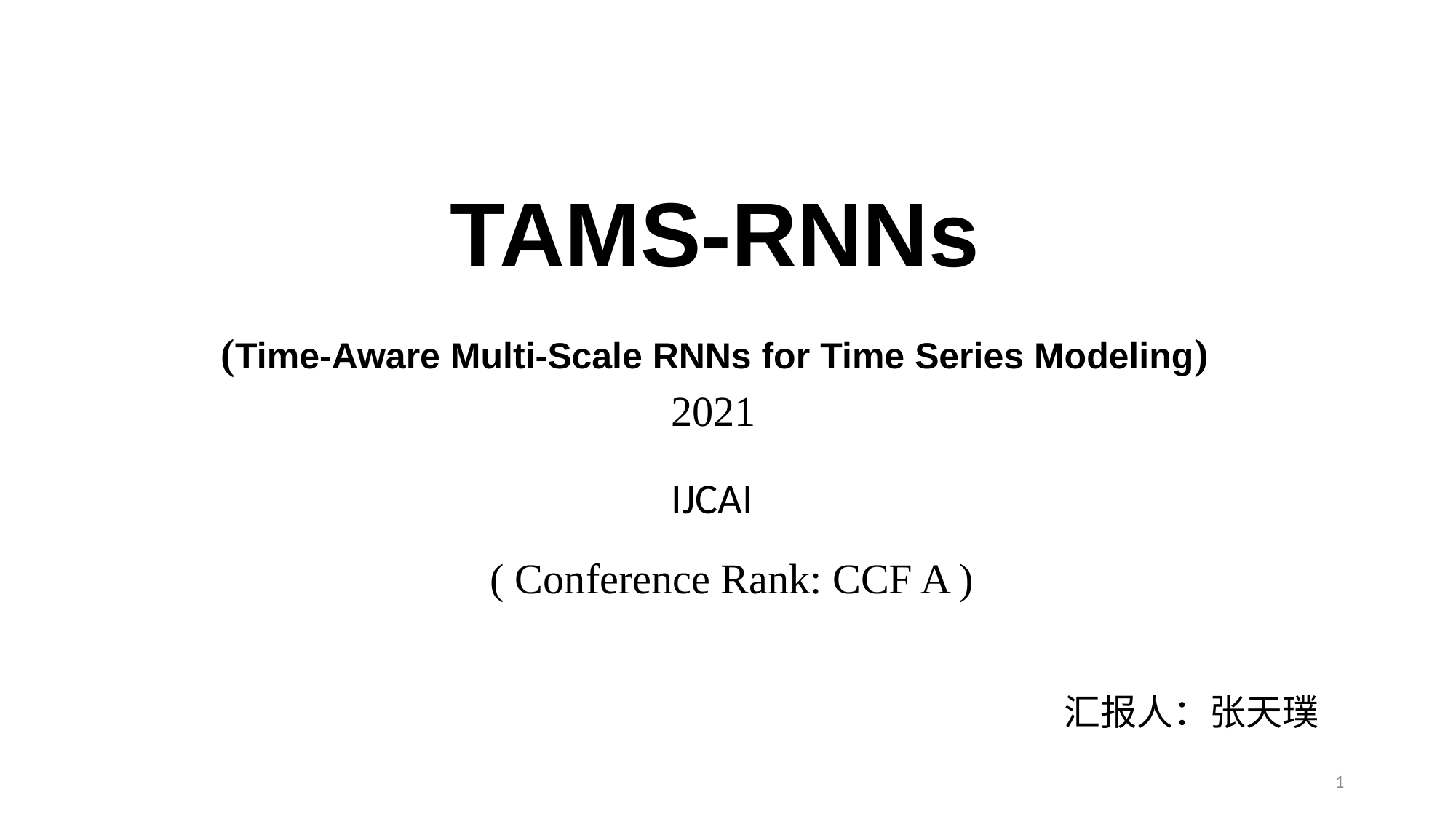

# TAMS-RNNs (Time-Aware Multi-Scale RNNs for Time Series Modeling)
2021
IJCAI
( Conference Rank: CCF A )
汇报人：张天璞
1